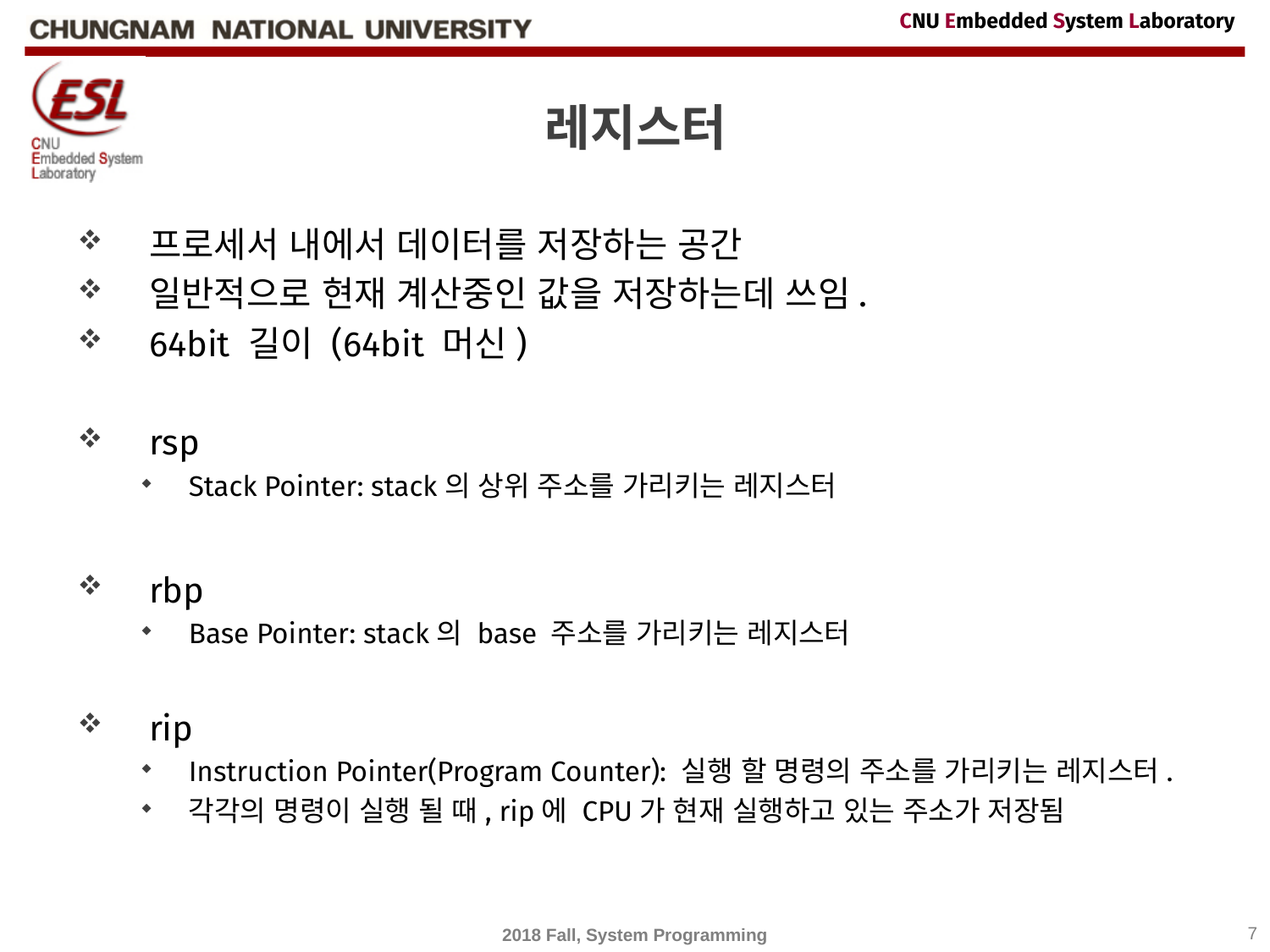

# 레지스터
프로세서 내에서 데이터를 저장하는 공간
일반적으로 현재 계산중인 값을 저장하는데 쓰임.
64bit 길이 (64bit 머신)

rsp
Stack Pointer: stack의 상위 주소를 가리키는 레지스터

rbp
Base Pointer: stack의 base 주소를 가리키는 레지스터

rip
Instruction Pointer(Program Counter): 실행 할 명령의 주소를 가리키는 레지스터.
각각의 명령이 실행 될 때, rip에 CPU가 현재 실행하고 있는 주소가 저장됨
2018 Fall, System Programming
7